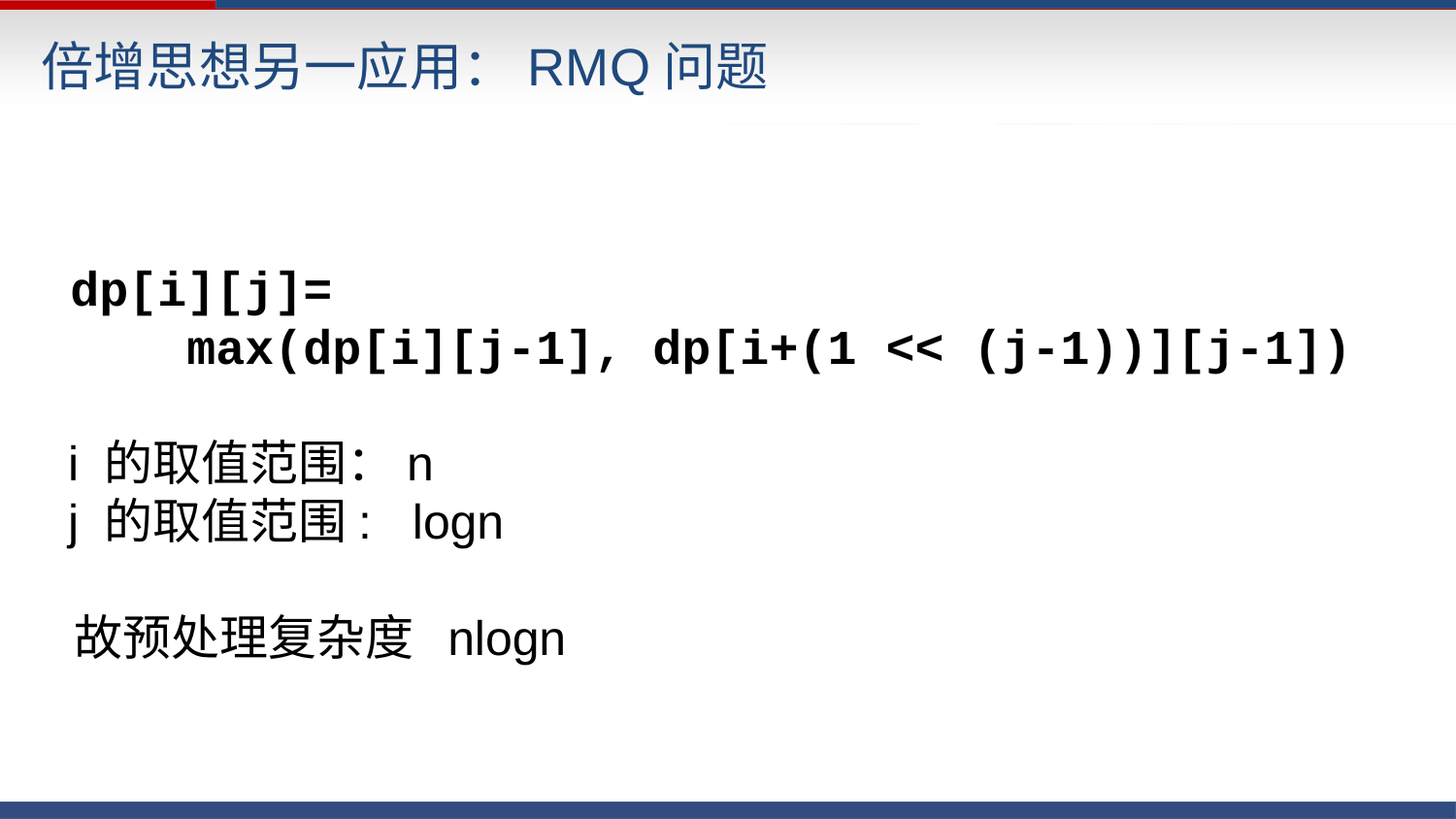

倍增思想另一应用：RMQ问题

 dp[i][j]=
	max(dp[i][j-1], dp[i+(1 << (j-1))][j-1])

  i 的取值范围：n
  j 的取值范围:   logn

  故预处理复杂度  nlogn